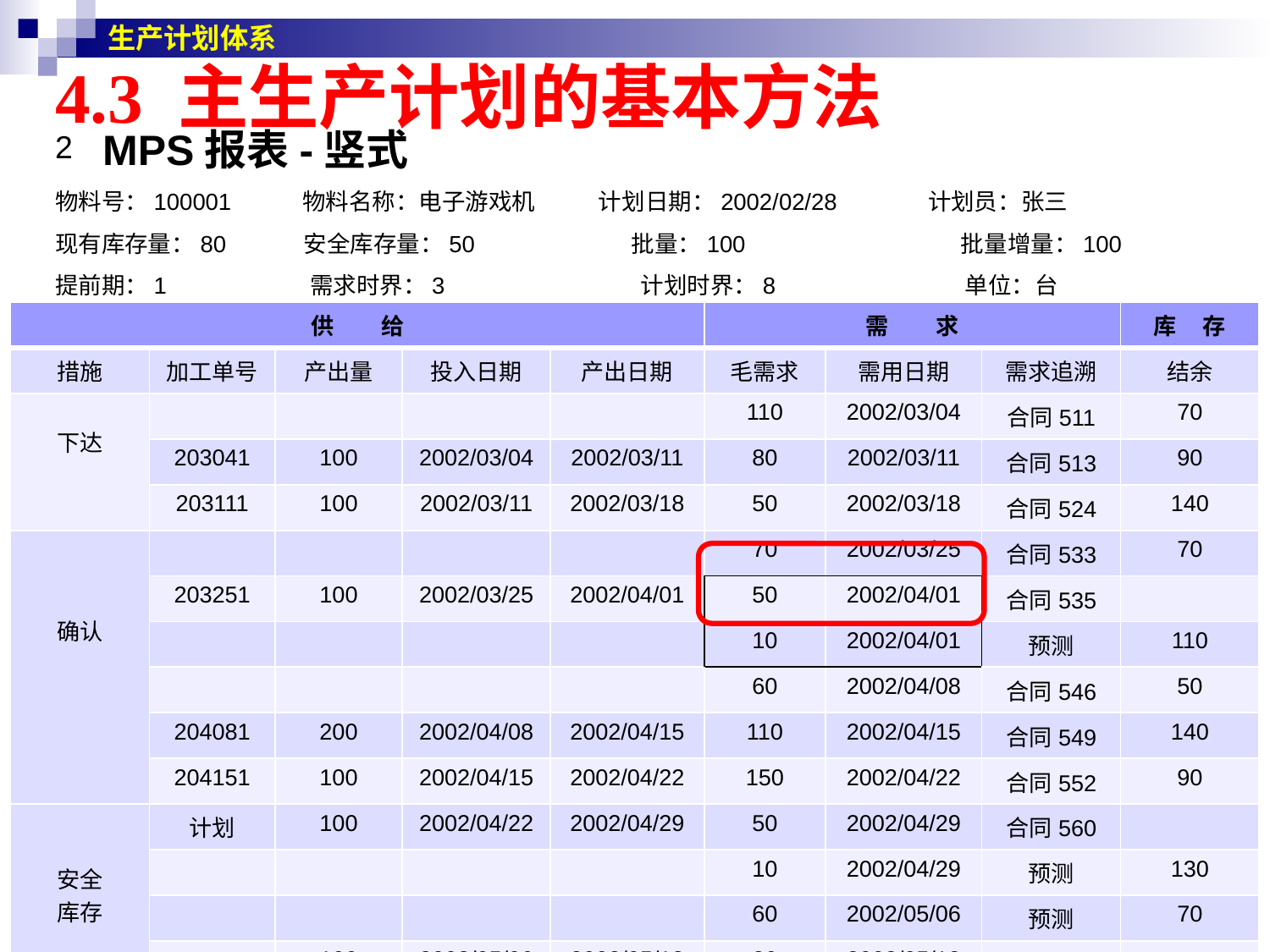

生产计划体系
# 4.3 主生产计划的基本方法
MPS报表-竖式
物料号：100001          物料名称：电子游戏机            计划日期：2002/02/28             计划员：张三
现有库存量：80           安全库存量：50                       批量：100                                批量增量：100
提前期：1                     需求时界：3                             计划时界：8                            单位：台

| 供 给 |  |  |  |  | 需 求 |  |  | 库 存 |
| --- | --- | --- | --- | --- | --- | --- | --- | --- |
| 措施 | 加工单号 | 产出量 | 投入日期 | 产出日期 | 毛需求 | 需用日期 | 需求追溯 | 结余 |
| 下达 |  |  |  |  | 110 | 2002/03/04 | 合同511 | 70 |
|  | 203041 | 100 | 2002/03/04 | 2002/03/11 | 80 | 2002/03/11 | 合同513 | 90 |
|  | 203111 | 100 | 2002/03/11 | 2002/03/18 | 50 | 2002/03/18 | 合同524 | 140 |
| 确认 |  |  |  |  | 70 | 2002/03/25 | 合同533 | 70 |
|  | 203251 | 100 | 2002/03/25 | 2002/04/01 | 50 | 2002/04/01 | 合同535 |  |
|  |  |  |  |  | 10 | 2002/04/01 | 预测 | 110 |
|  |  |  |  |  | 60 | 2002/04/08 | 合同546 | 50 |
|  | 204081 | 200 | 2002/04/08 | 2002/04/15 | 110 | 2002/04/15 | 合同549 | 140 |
|  | 204151 | 100 | 2002/04/15 | 2002/04/22 | 150 | 2002/04/22 | 合同552 | 90 |
| 安全 库存 | 计划 | 100 | 2002/04/22 | 2002/04/29 | 50 | 2002/04/29 | 合同560 |  |
|  |  |  |  |  | 10 | 2002/04/29 | 预测 | 130 |
|  |  |  |  |  | 60 | 2002/05/06 | 预测 | 70 |
|  | 计划 | 100 | 2002/05/06 | 2002/05/13 | 20 | 2002/05/13 | 合同566 |  |
|  |  |  |  |  | 40 | 2002/05/13 | 预测 | 110 |